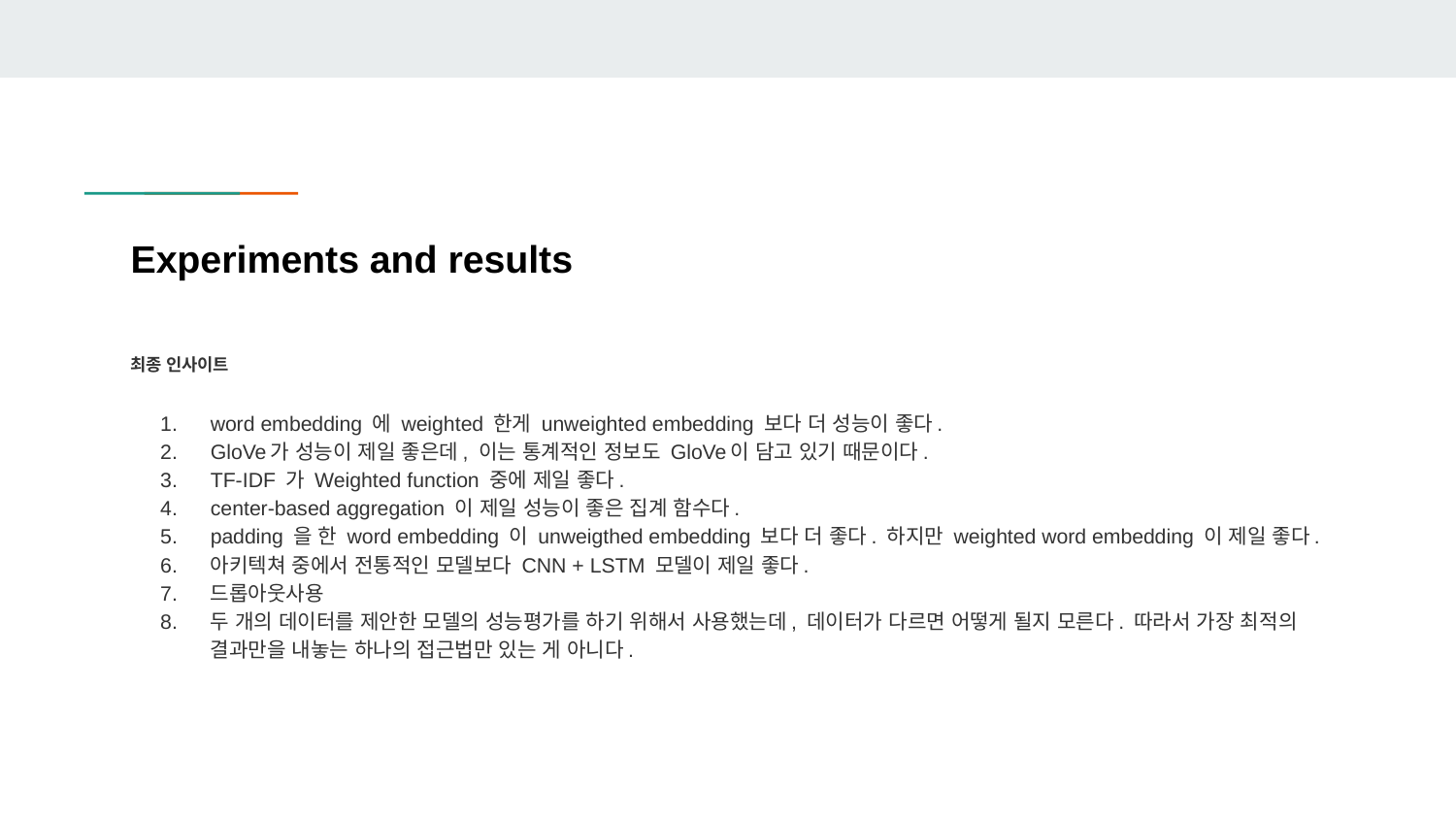

# Experiments and results

최종 인사이트
word embedding 에 weighted 한게 unweighted embedding 보다 더 성능이 좋다.
GloVe가 성능이 제일 좋은데, 이는 통계적인 정보도 GloVe이 담고 있기 때문이다.
TF-IDF 가 Weighted function 중에 제일 좋다.
center-based aggregation 이 제일 성능이 좋은 집계 함수다.
padding 을 한 word embedding 이 unweigthed embedding 보다 더 좋다. 하지만 weighted word embedding 이 제일 좋다.
아키텍쳐 중에서 전통적인 모델보다 CNN + LSTM 모델이 제일 좋다.
드롭아웃사용
두 개의 데이터를 제안한 모델의 성능평가를 하기 위해서 사용했는데, 데이터가 다르면 어떻게 될지 모른다. 따라서 가장 최적의 결과만을 내놓는 하나의 접근법만 있는 게 아니다.